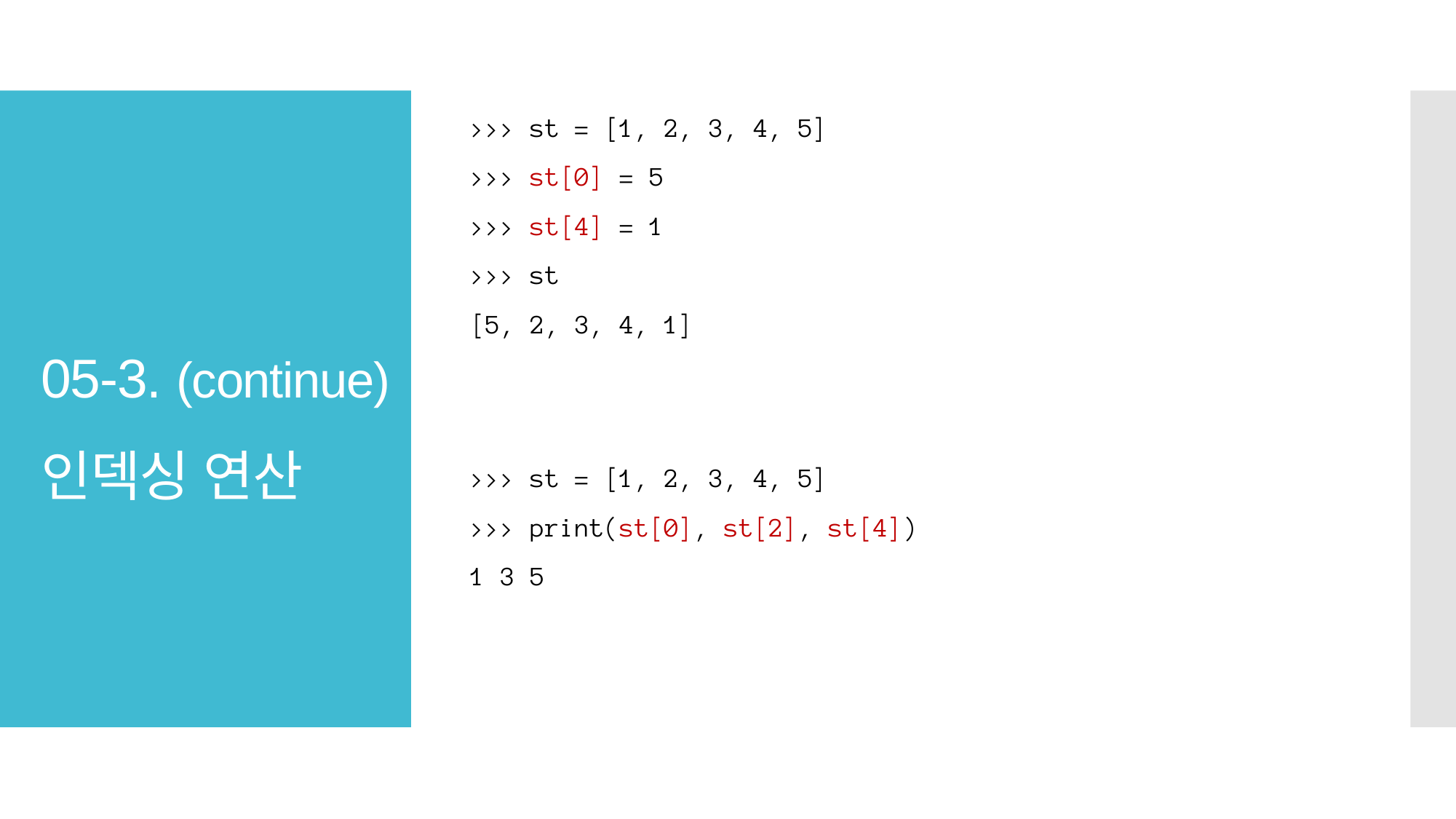

>>> st = [1, 2, 3, 4, 5]
>>> st[0] = 5
>>> st[4] = 1
>>> st
[5, 2, 3, 4, 1]
# 05-3. (continue) 인덱싱 연산
>>> st = [1, 2, 3, 4, 5]
>>> print(st[0], st[2], st[4])
1 3 5